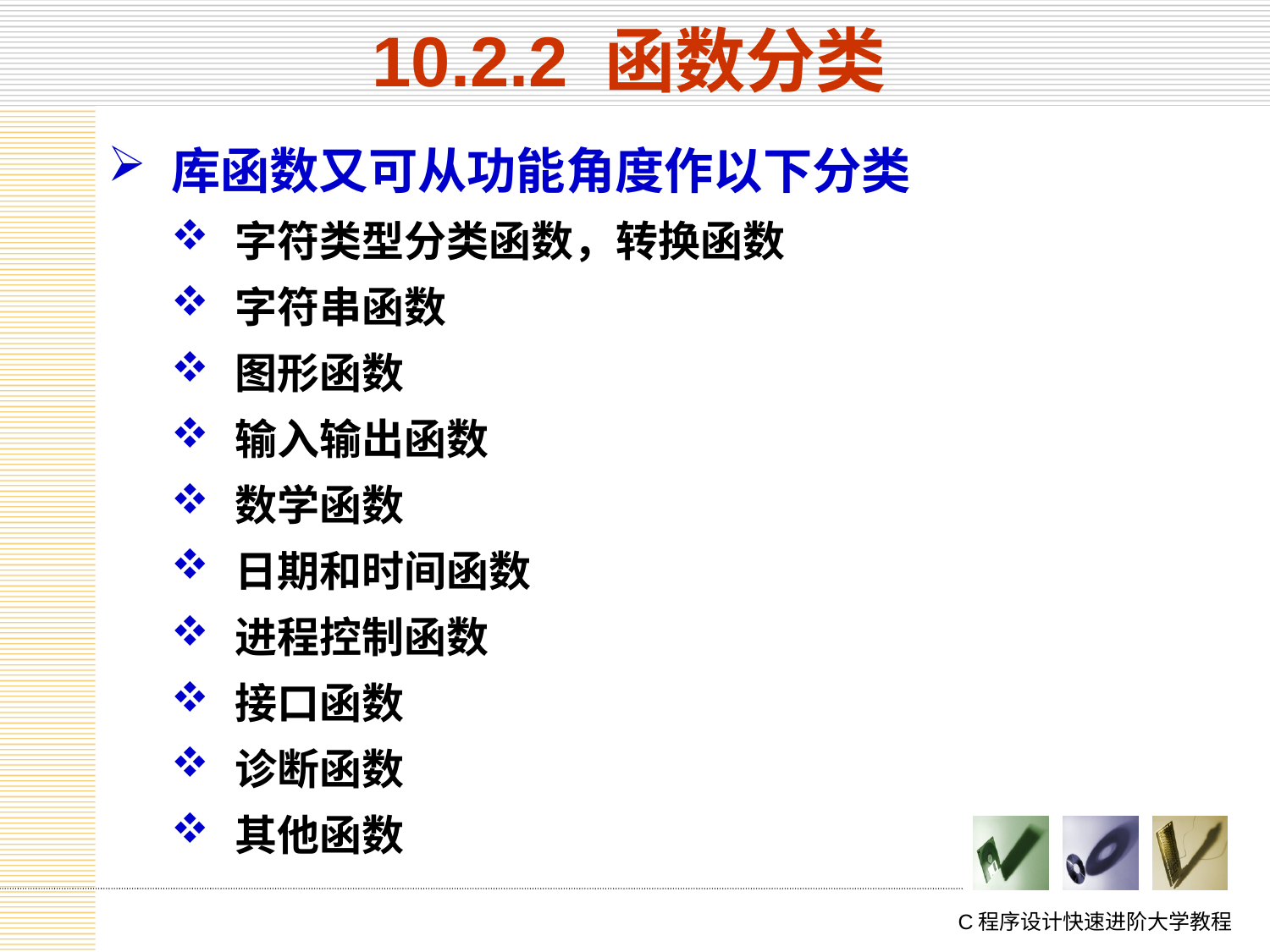

# 10.2.2 函数分类
库函数又可从功能角度作以下分类
字符类型分类函数，转换函数
字符串函数
图形函数
输入输出函数
数学函数
日期和时间函数
进程控制函数
接口函数
诊断函数
其他函数
19
C程序设计快速进阶大学教程